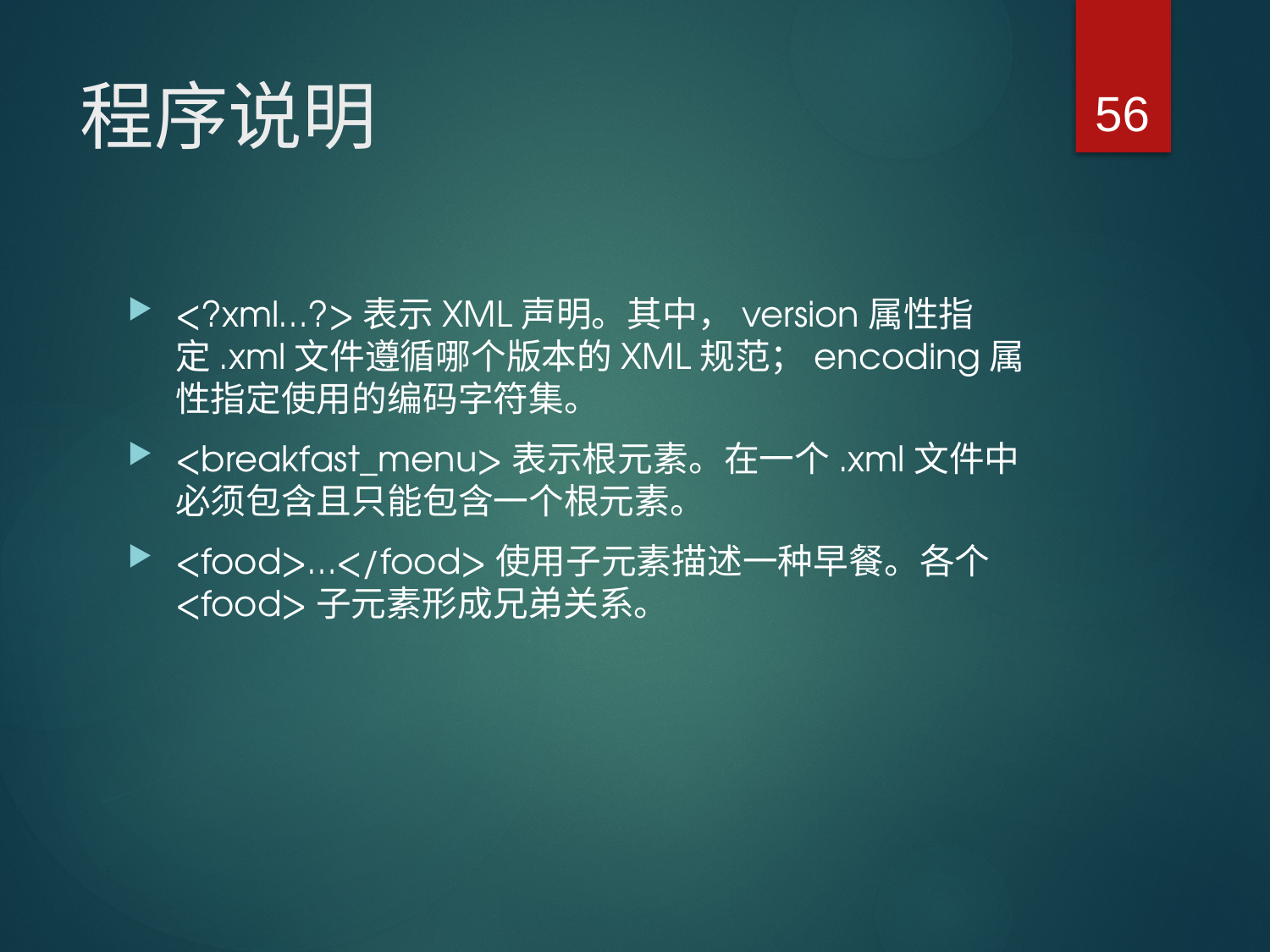

56
# 程序说明
<?xml…?>表示XML声明。其中，version属性指定.xml文件遵循哪个版本的XML规范；encoding属性指定使用的编码字符集。
<breakfast_menu>表示根元素。在一个.xml文件中必须包含且只能包含一个根元素。
<food>…</food>使用子元素描述一种早餐。各个<food>子元素形成兄弟关系。